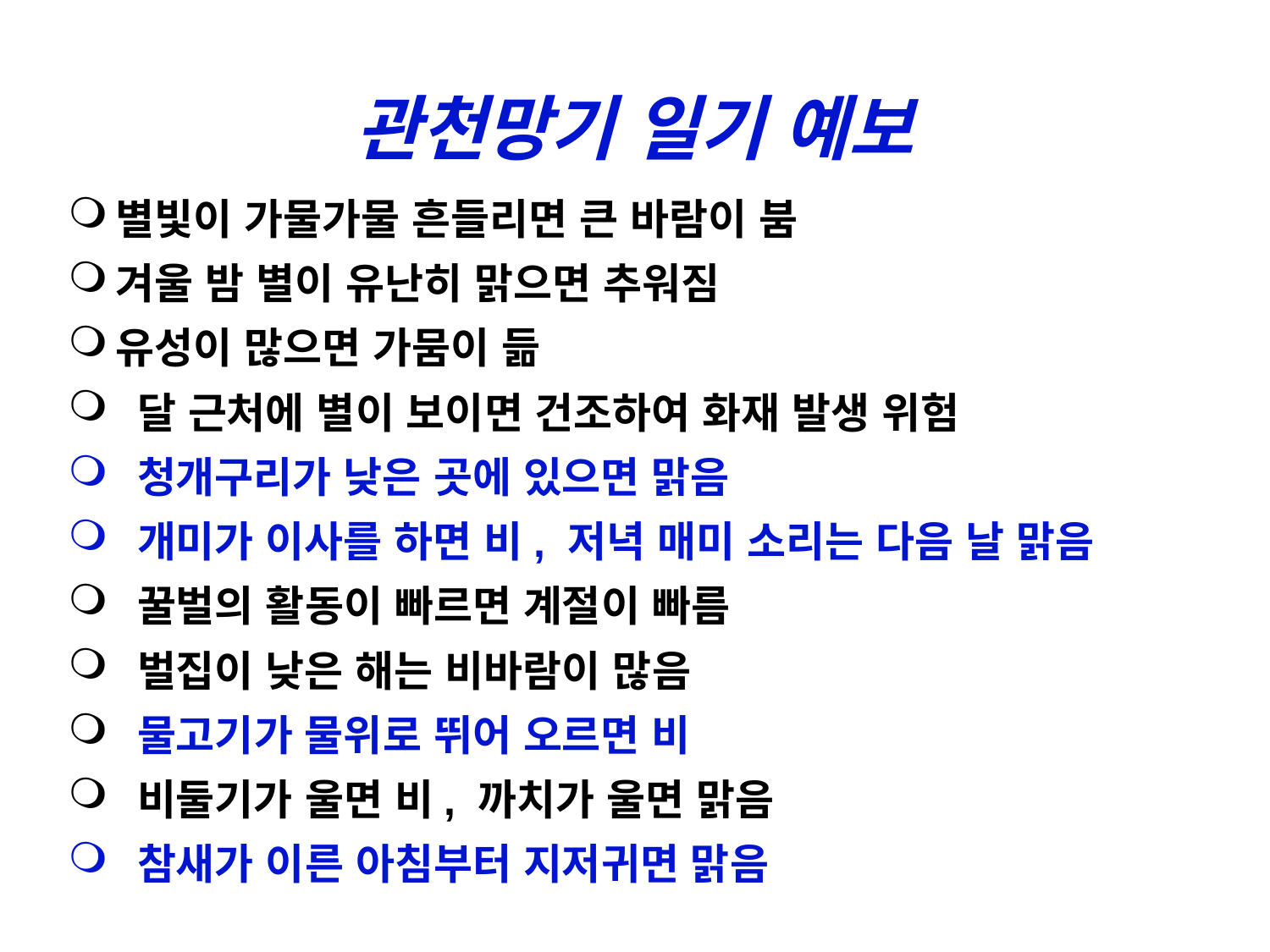

# 관천망기 일기 예보
별빛이 가물가물 흔들리면 큰 바람이 붐
겨울 밤 별이 유난히 맑으면 추워짐
유성이 많으면 가뭄이 듦
 달 근처에 별이 보이면 건조하여 화재 발생 위험
 청개구리가 낮은 곳에 있으면 맑음
 개미가 이사를 하면 비, 저녁 매미 소리는 다음 날 맑음
 꿀벌의 활동이 빠르면 계절이 빠름
 벌집이 낮은 해는 비바람이 많음
 물고기가 물위로 뛰어 오르면 비
 비둘기가 울면 비, 까치가 울면 맑음
 참새가 이른 아침부터 지저귀면 맑음